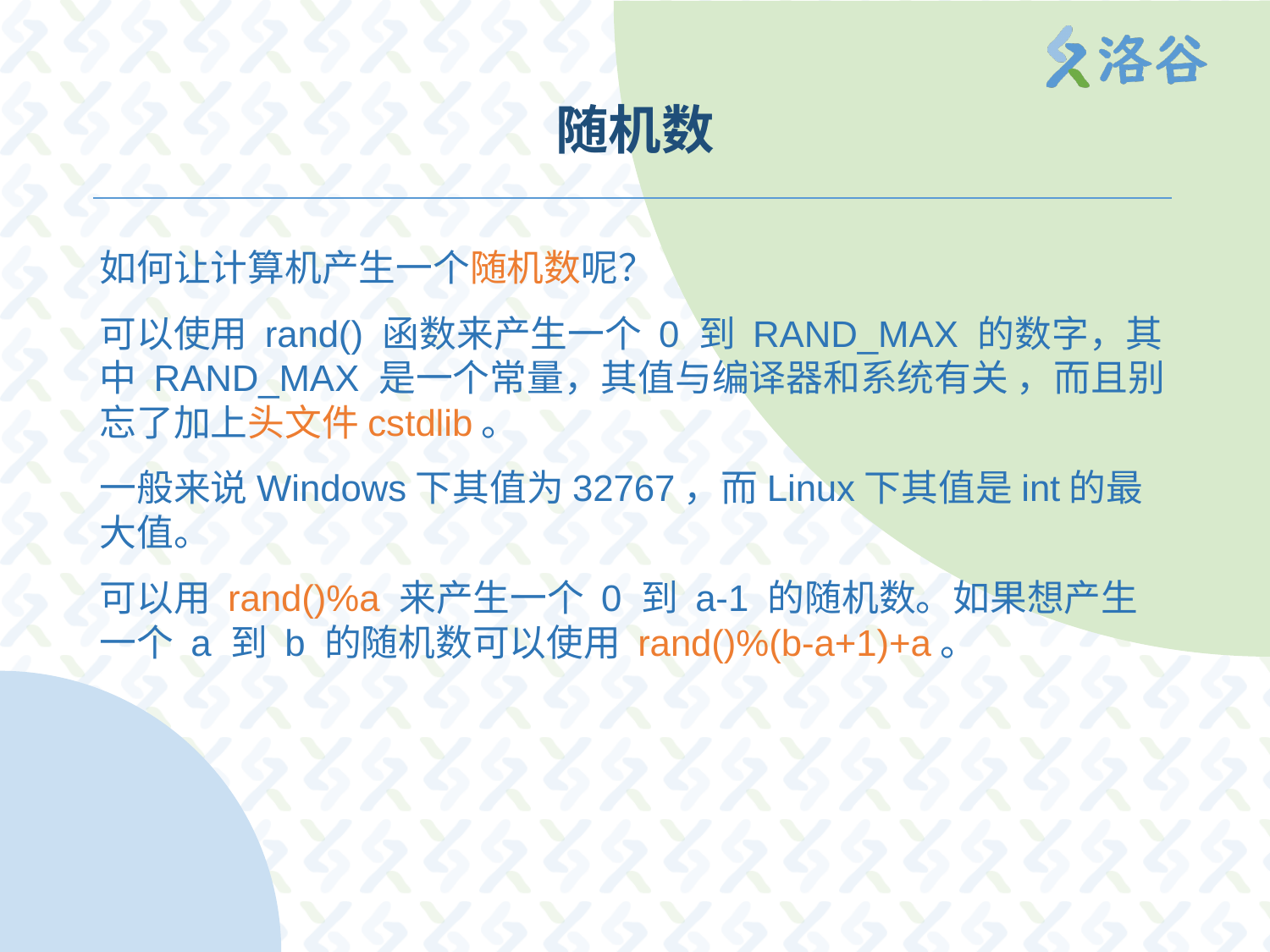

# 随机数
如何让计算机产生一个随机数呢？
可以使用 rand() 函数来产生一个 0 到 RAND_MAX 的数字，其中 RAND_MAX 是一个常量，其值与编译器和系统有关 ，而且别忘了加上头文件cstdlib。
一般来说Windows下其值为32767，而Linux下其值是int的最大值。
可以用 rand()%a 来产生一个 0 到 a-1 的随机数。如果想产生一个 a 到 b 的随机数可以使用 rand()%(b-a+1)+a。